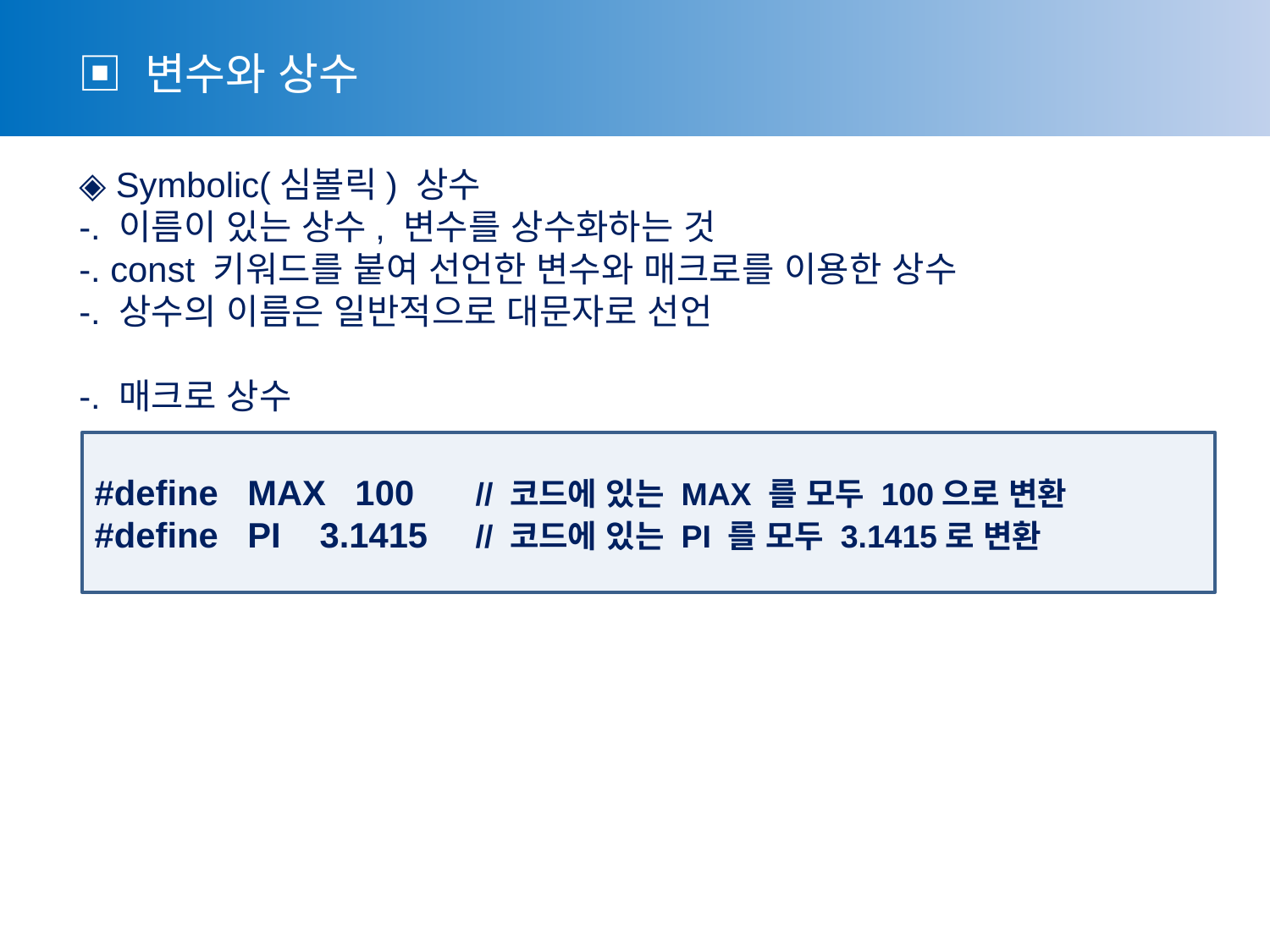

▣ 변수와 상수
 ◈ Symbolic(심볼릭) 상수
 -. 이름이 있는 상수, 변수를 상수화하는 것
 -. const 키워드를 붙여 선언한 변수와 매크로를 이용한 상수
 -. 상수의 이름은 일반적으로 대문자로 선언

 -. 매크로 상수
#define   MAX   100	// 코드에 있는 MAX 를 모두 100으로 변환
#define   PI    3.1415	// 코드에 있는 PI 를 모두 3.1415로 변환